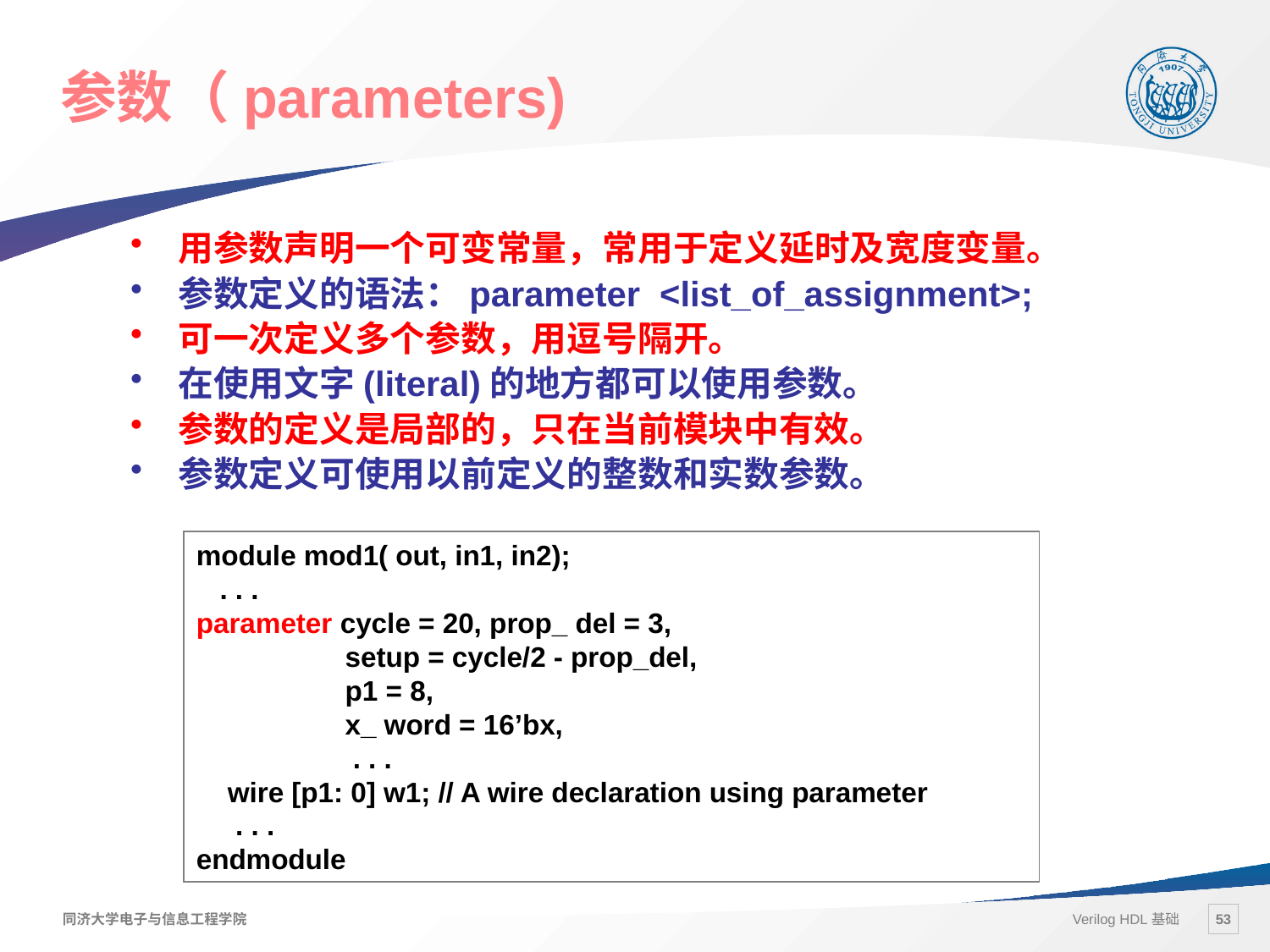

# 参数（parameters)
用参数声明一个可变常量，常用于定义延时及宽度变量。
参数定义的语法：parameter  <list_of_assignment>;
可一次定义多个参数，用逗号隔开。
在使用文字(literal)的地方都可以使用参数。
参数的定义是局部的，只在当前模块中有效。
参数定义可使用以前定义的整数和实数参数。
module mod1( out, in1, in2);
   . . .
parameter cycle = 20, prop_ del = 3,
                   setup = cycle/2 - prop_del,
                   p1 = 8,
                   x_ word = 16’bx,
                    . . .
    wire [p1: 0] w1; // A wire declaration using parameter
     . . .
endmodule